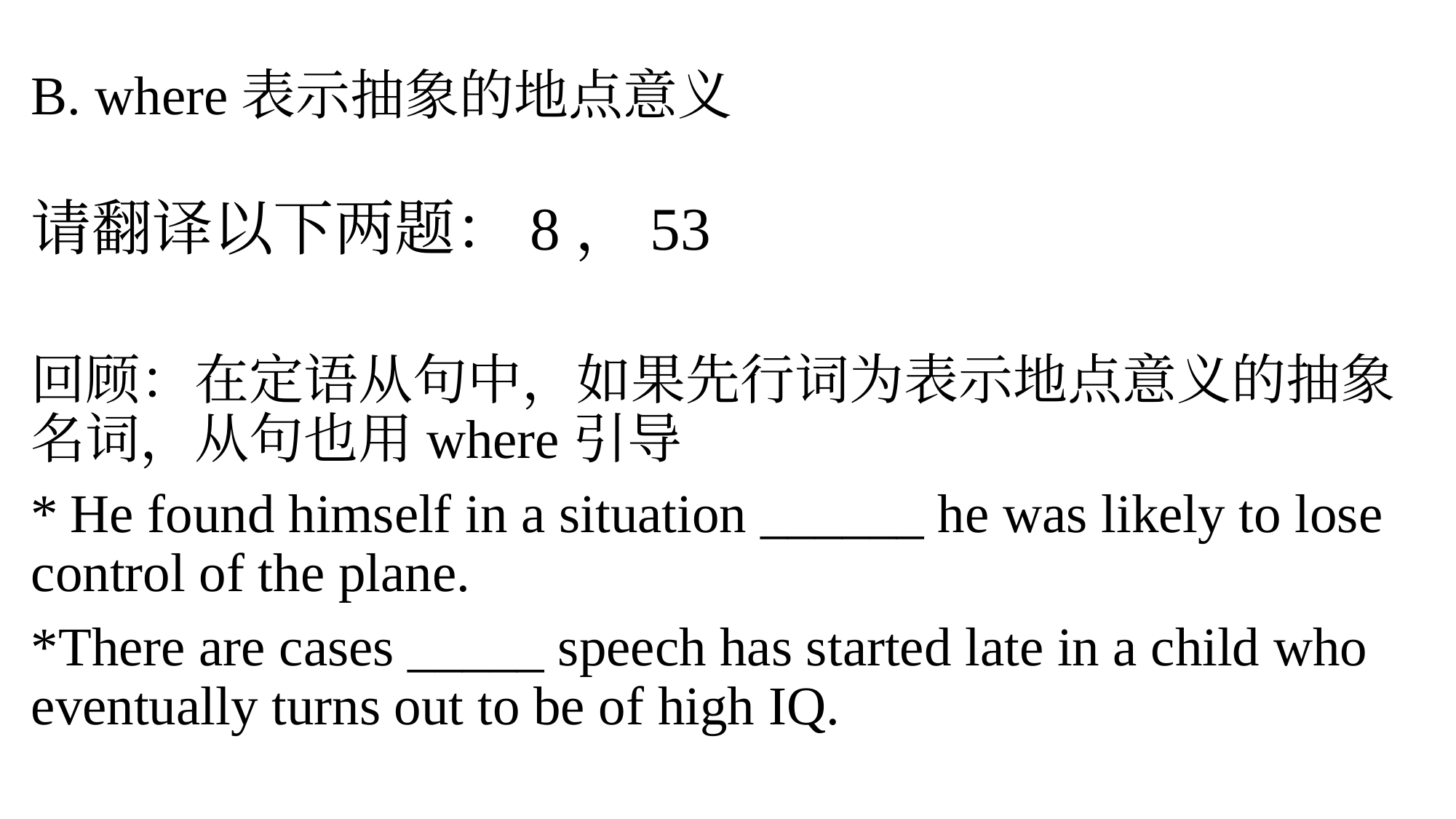

# B. where表示抽象的地点意义
请翻译以下两题：8，53

回顾：在定语从句中，如果先行词为表示地点意义的抽象名词，从句也用where引导
* He found himself in a situation ______ he was likely to lose control of the plane.
*There are cases _____ speech has started late in a child who eventually turns out to be of high IQ.